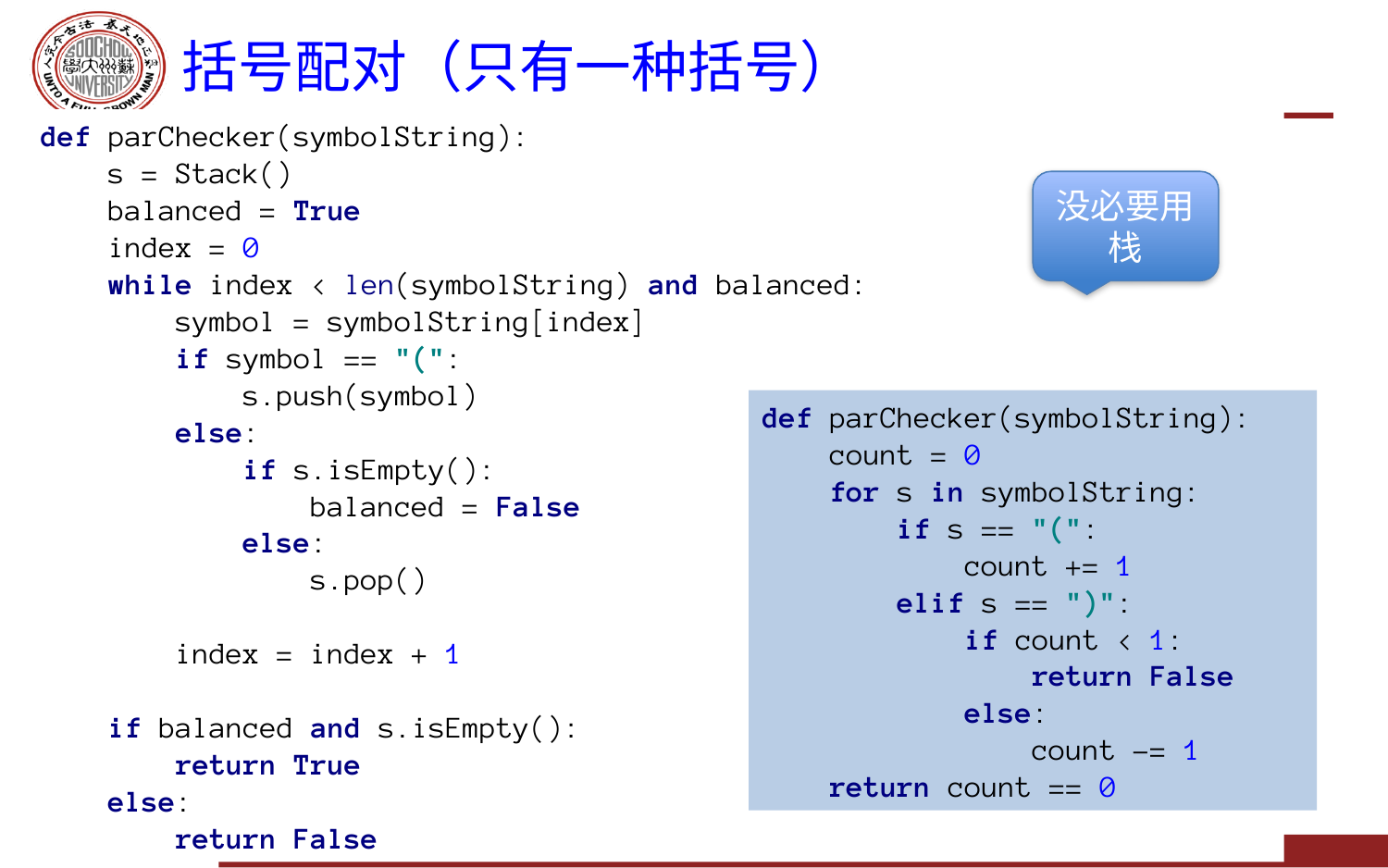

# 括号配对（只有一种括号）
def parChecker(symbolString):
    s = Stack()
    balanced = True
    index = 0
    while index < len(symbolString) and balanced:
        symbol = symbolString[index]
        if symbol == "(":
            s.push(symbol)
        else:
            if s.isEmpty():
                balanced = False
            else:
                s.pop()
        index = index + 1
    if balanced and s.isEmpty():
        return True
    else:
        return False
没必要用栈
def parChecker(symbolString):
    count = 0
    for s in symbolString:
        if s == "(":
            count += 1
        elif s == ")":
            if count < 1:
                return False
            else:
                count -= 1
    return count == 0